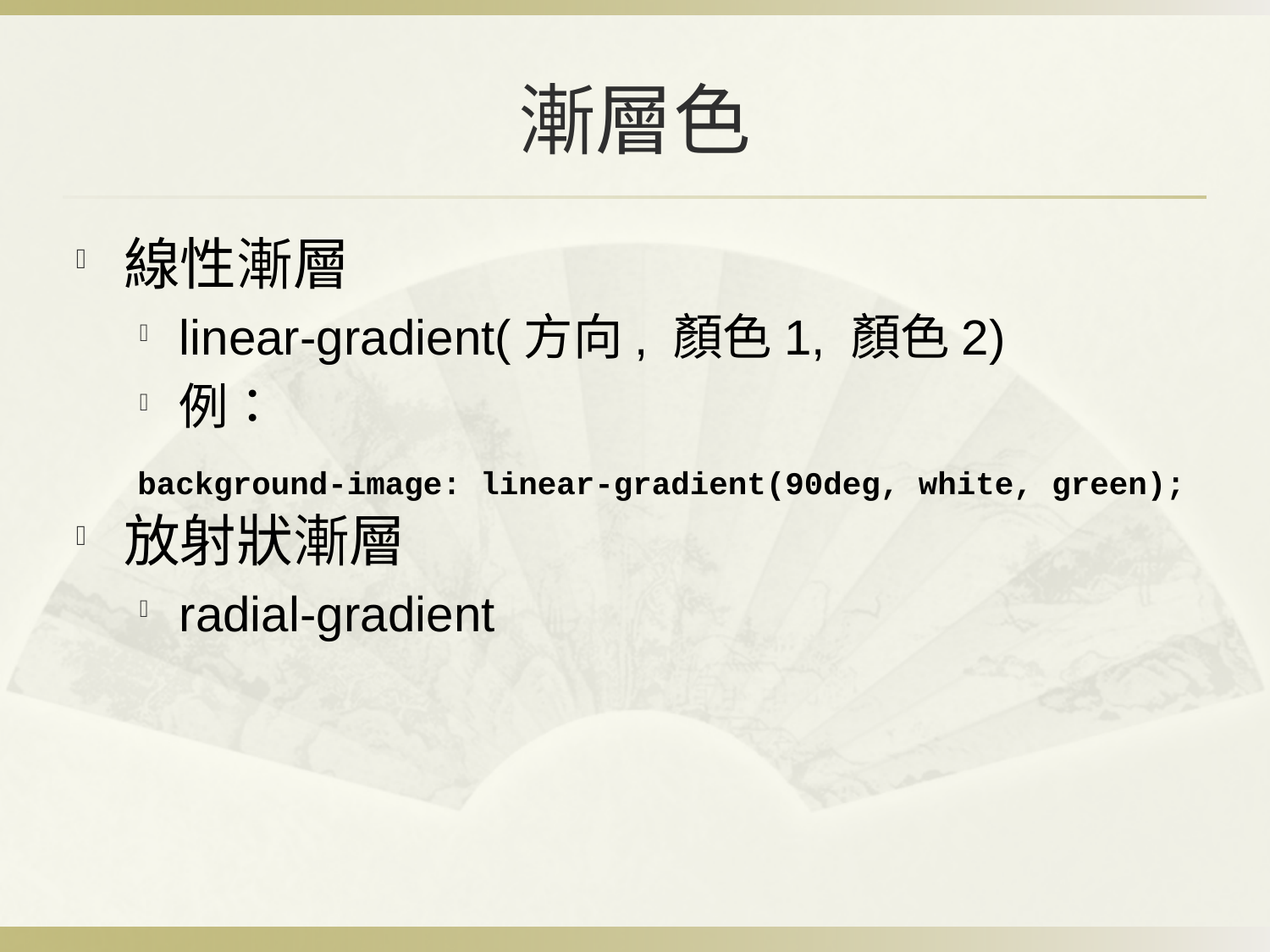

# 漸層色
線性漸層
linear-gradient(方向, 顏色1, 顏色2)
例：
放射狀漸層
radial-gradient
background-image: linear-gradient(90deg, white, green);